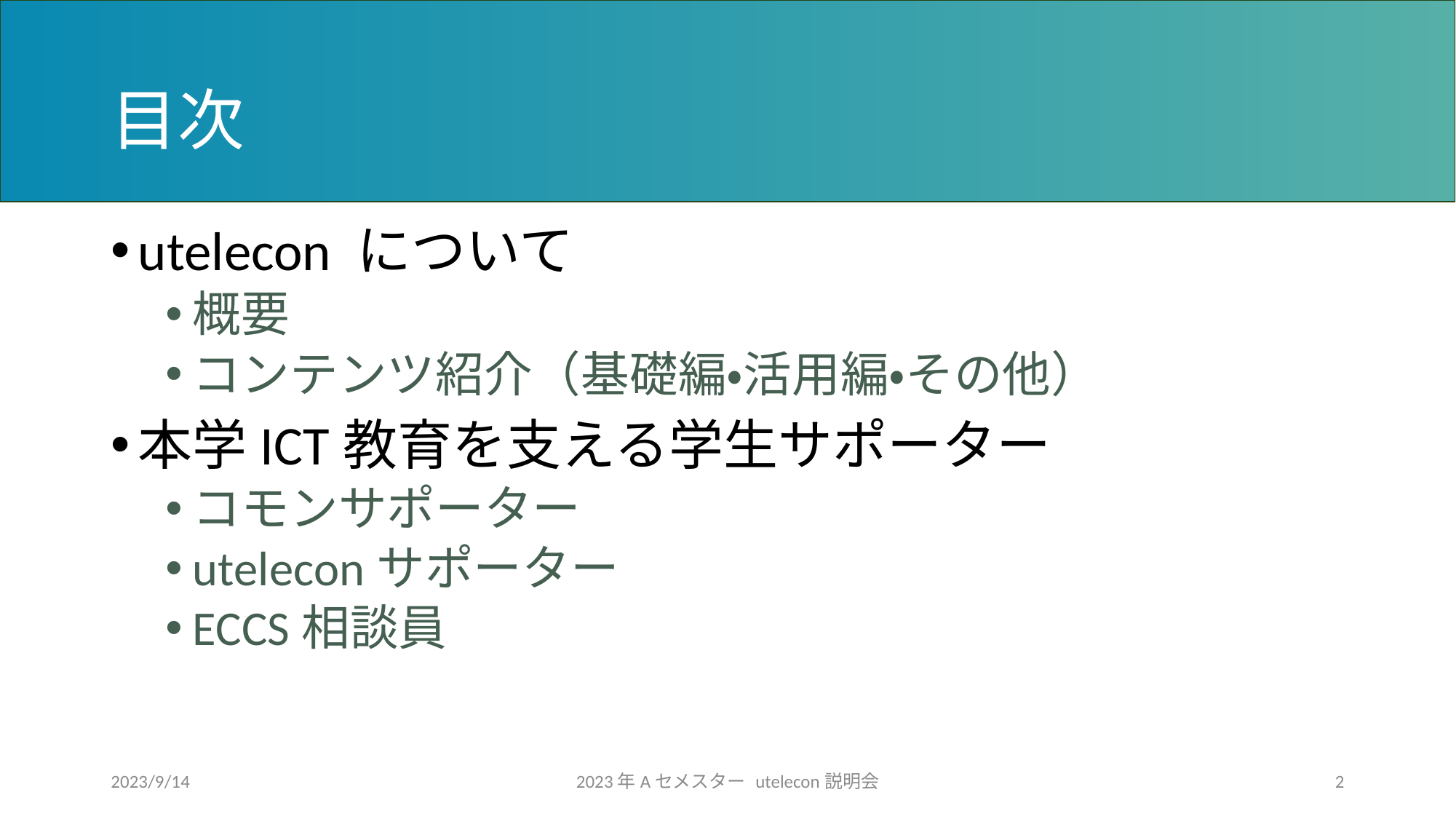

# 目次
utelecon について
概要
コンテンツ紹介（基礎編・活用編・その他）
本学ICT教育を支える学生サポーター
コモンサポーター
uteleconサポーター
ECCS相談員

2023/9/14
2023年Aセメスター utelecon説明会
2